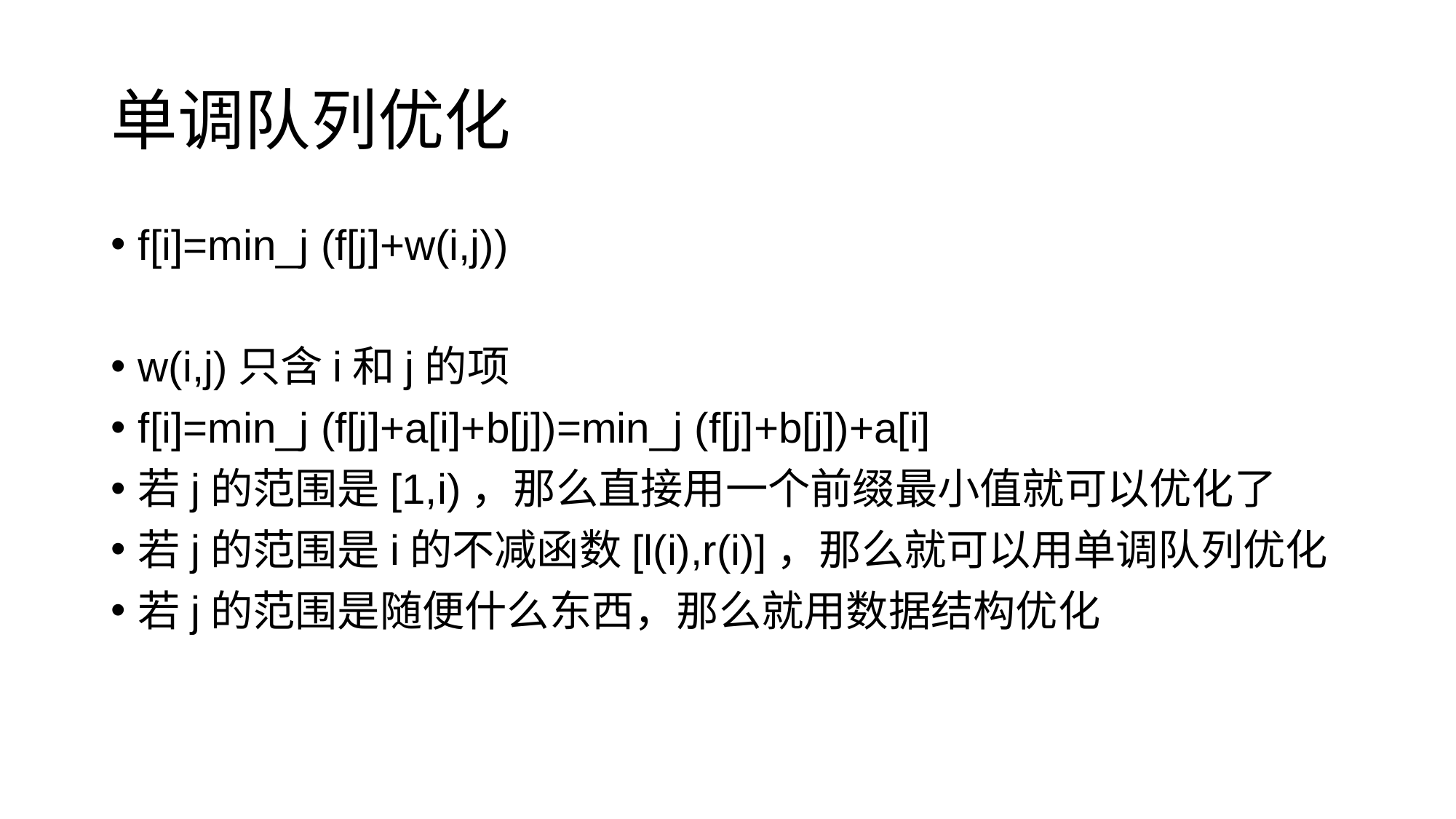

# 单调队列优化
f[i]=min_j (f[j]+w(i,j))

w(i,j)只含i和j的项
f[i]=min_j (f[j]+a[i]+b[j])=min_j (f[j]+b[j])+a[i]
若j的范围是[1,i)，那么直接用一个前缀最小值就可以优化了
若j的范围是i的不减函数[l(i),r(i)]，那么就可以用单调队列优化
若j的范围是随便什么东西，那么就用数据结构优化